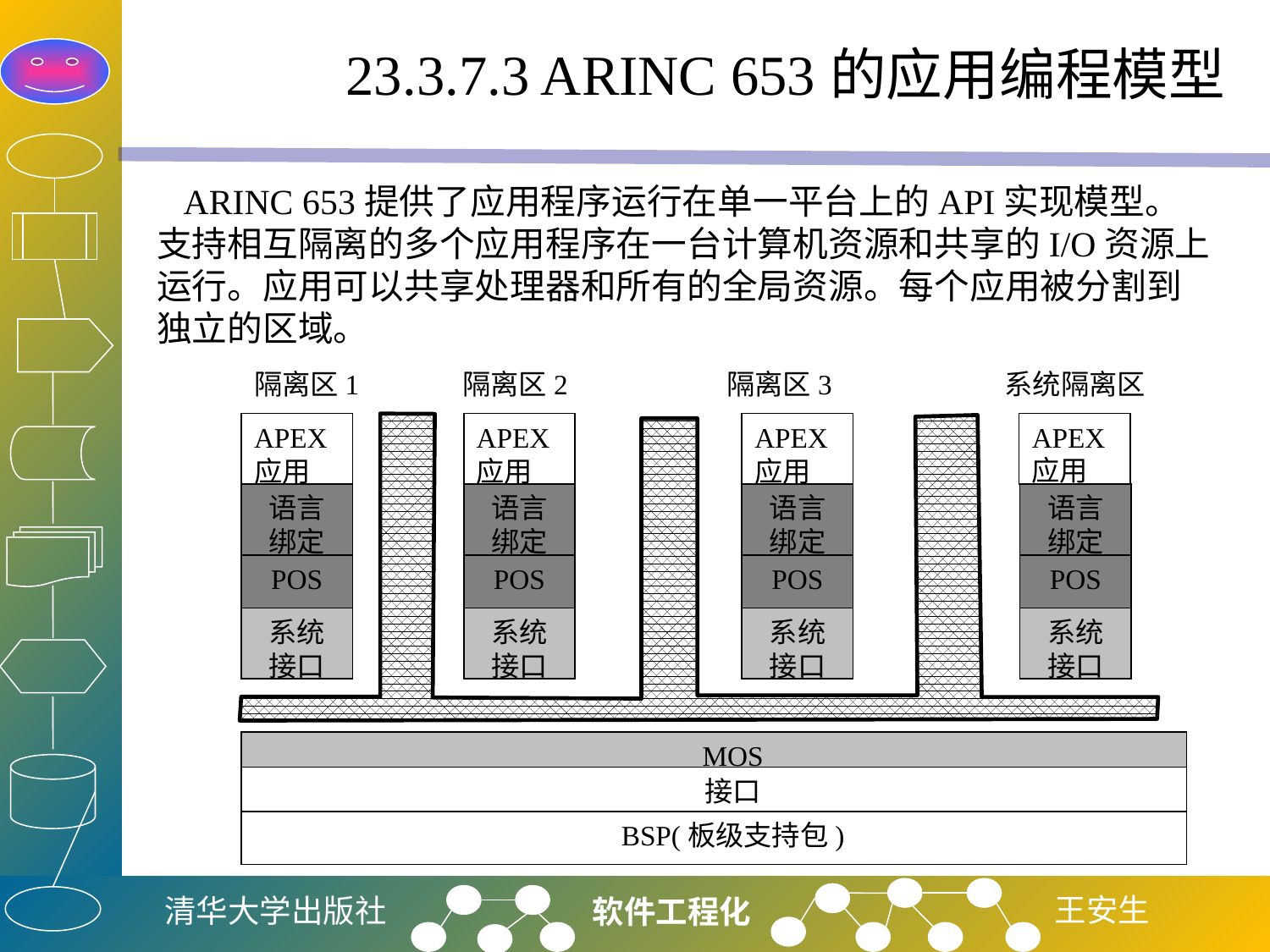

# 23.3.7.3 ARINC 653的应用编程模型
   ARINC 653提供了应用程序运行在单一平台上的API实现模型。支持相互隔离的多个应用程序在一台计算机资源和共享的I/O资源上运行。应用可以共享处理器和所有的全局资源。每个应用被分割到独立的区域。

隔离区1
隔离区2
隔离区3
系统隔离区
APEX
应用
APEX
应用
APEX
应用
APEX
应用

语言
绑定
应用
语言
绑定
应用
语言
绑定
应用
语言
绑定
应用
POS
POS
POS
POS
系统
接口
系统
接口
系统
接口
系统
接口
MOS
接口
BSP(板级支持包)